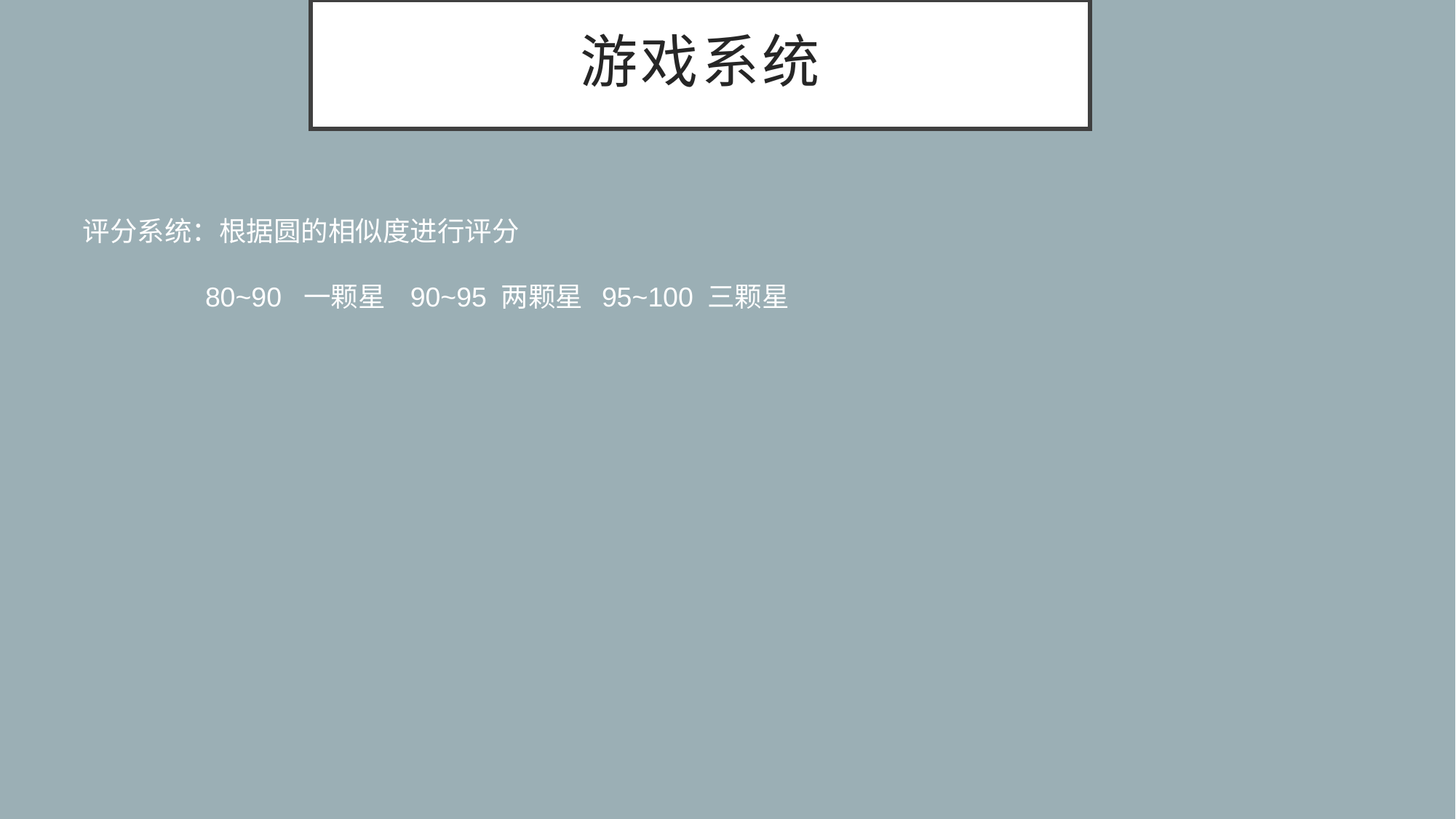

# 游戏系统
评分系统：根据圆的相似度进行评分
                80~90  一颗星   90~95 两颗星  95~100 三颗星